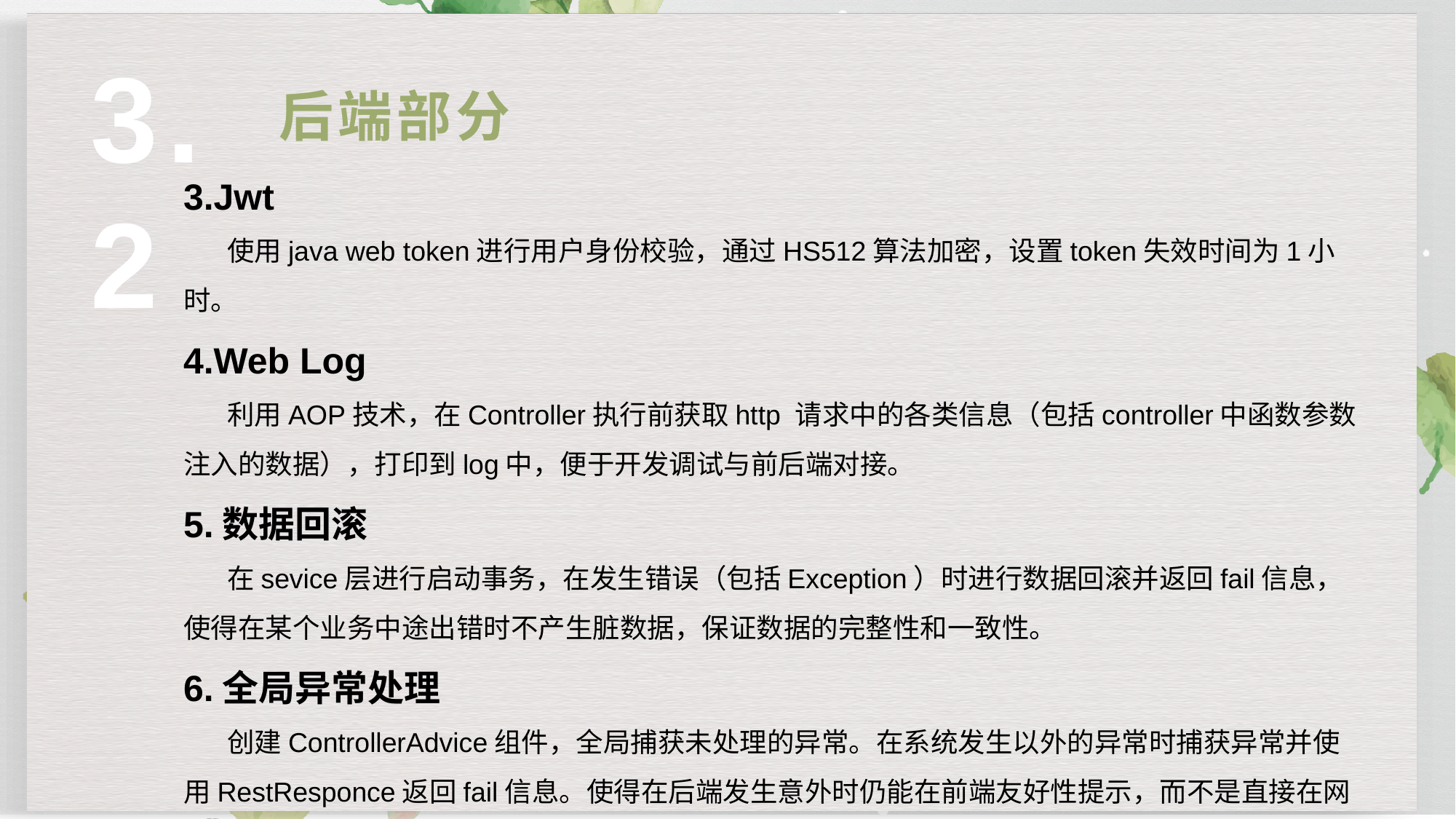

3.2
后端部分
3.Jwt
      使用java web token进行用户身份校验，通过HS512算法加密，设置token失效时间为1小时。
4.Web Log
      利用AOP技术，在Controller执行前获取http 请求中的各类信息（包括controller中函数参数注入的数据），打印到log中，便于开发调试与前后端对接。
5.数据回滚
      在sevice层进行启动事务，在发生错误（包括Exception）时进行数据回滚并返回fail信息，使得在某个业务中途出错时不产生脏数据，保证数据的完整性和一致性。
6.全局异常处理
      创建ControllerAdvice组件，全局捕获未处理的异常。在系统发生以外的异常时捕获异常并使用RestResponce返回fail信息。使得在后端发生意外时仍能在前端友好性提示，而不是直接在网页失效。